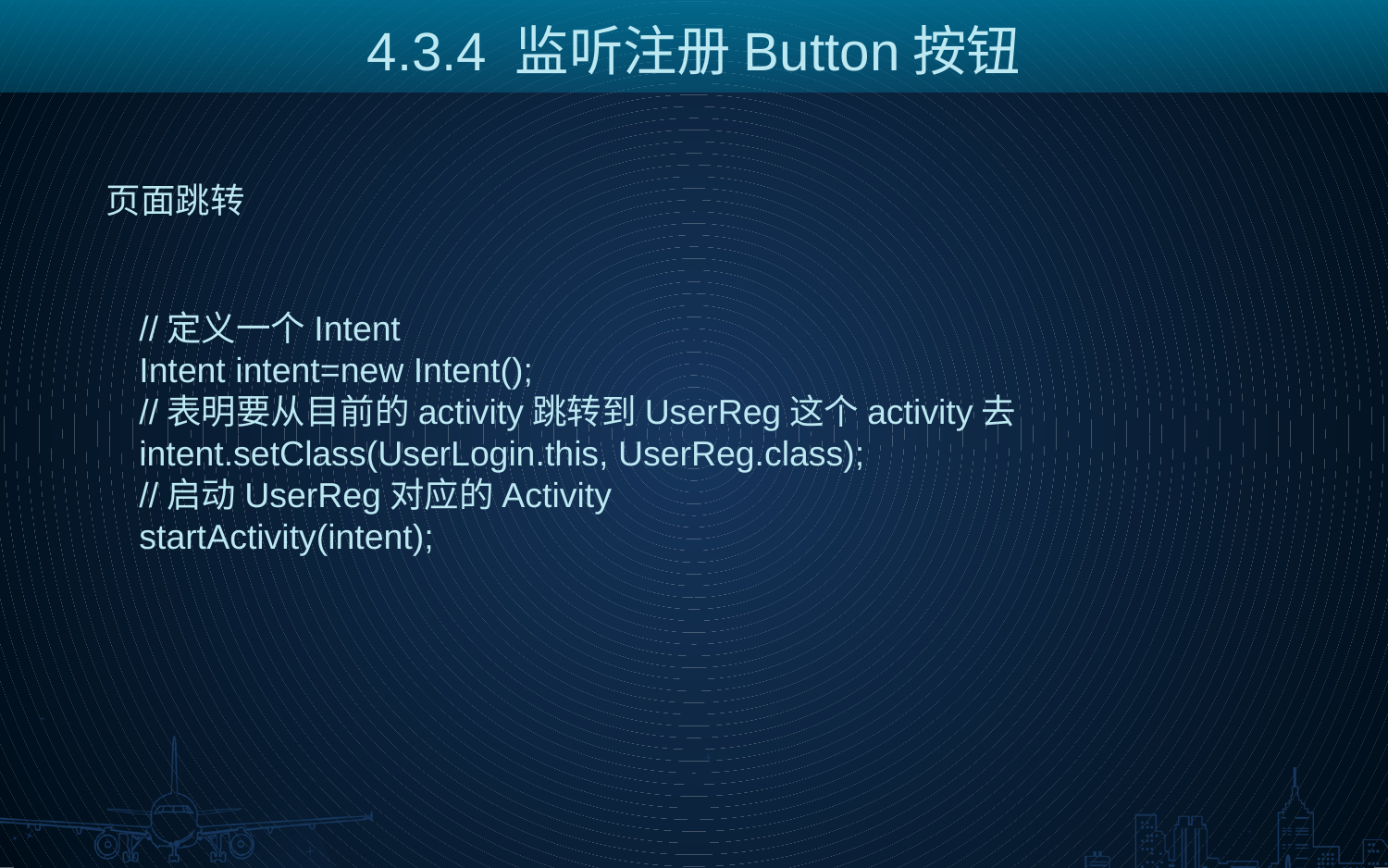

4.3.4 监听注册Button按钮
页面跳转
//定义一个Intent
Intent intent=new Intent();
//表明要从目前的activity跳转到UserReg这个activity去
intent.setClass(UserLogin.this, UserReg.class);
//启动UserReg对应的Activity
startActivity(intent);